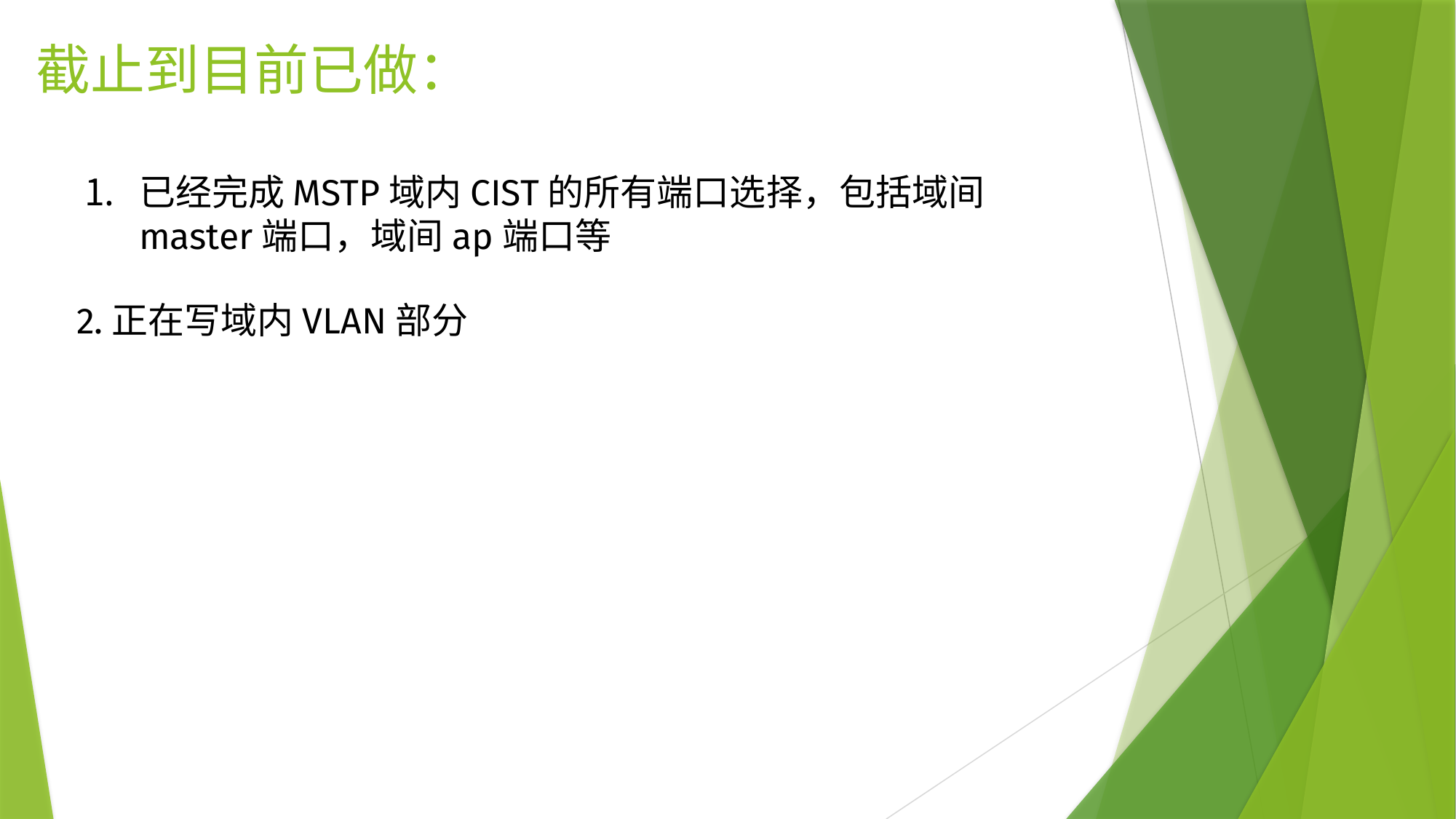

截止到目前已做：
已经完成MSTP域内CIST的所有端口选择，包括域间master端口，域间ap端口等
2.正在写域内VLAN部分